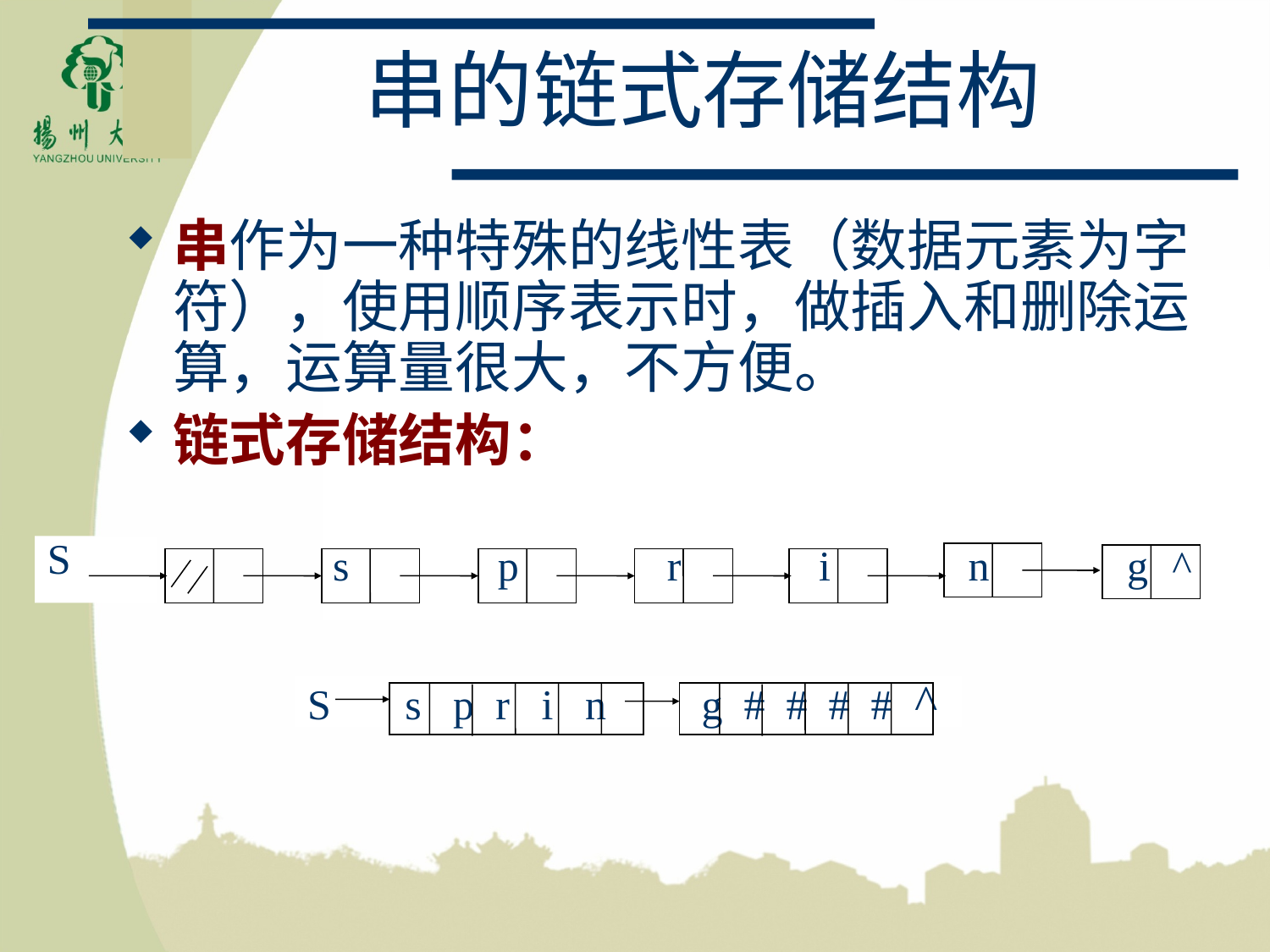

# 串的链式存储结构
串作为一种特殊的线性表（数据元素为字符），使用顺序表示时，做插入和删除运算，运算量很大，不方便。
链式存储结构：
S
s              p              r             i             n             g   ^

S       s   p  r   i   n         g  #  #  #  #  ^